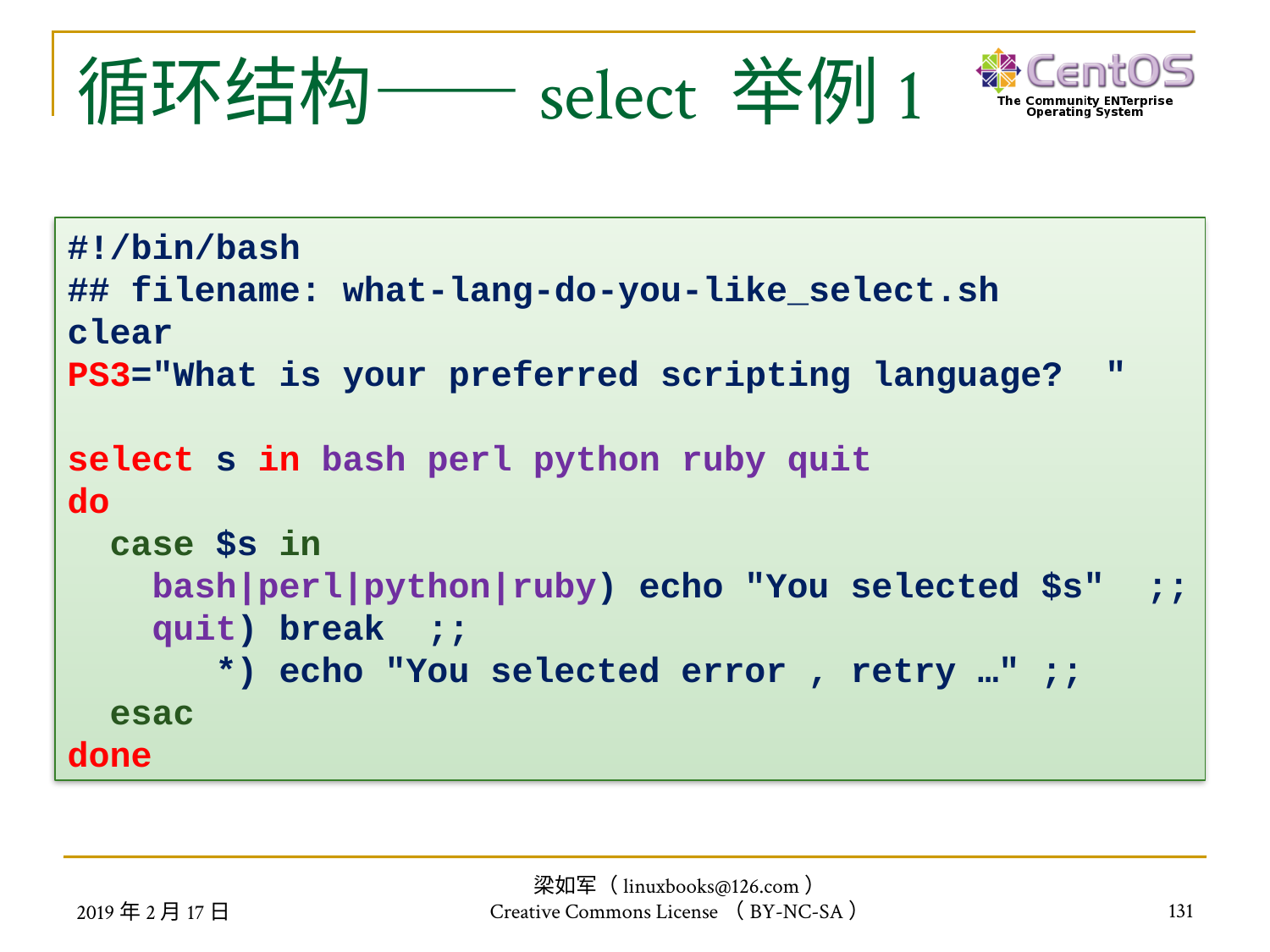

# 循环结构——select 举例1
#!/bin/bash
## filename: what-lang-do-you-like_select.sh
clear
PS3="What is your preferred scripting language?  "

select s in bash perl python ruby quit
do
  case $s in
    bash|perl|python|ruby) echo "You selected $s"  ;;
    quit) break  ;;
       *) echo "You selected error , retry …" ;;
  esac
done
梁如军（linuxbooks@126.com）
Creative Commons License（BY-NC-SA）
2019年2月17日
131